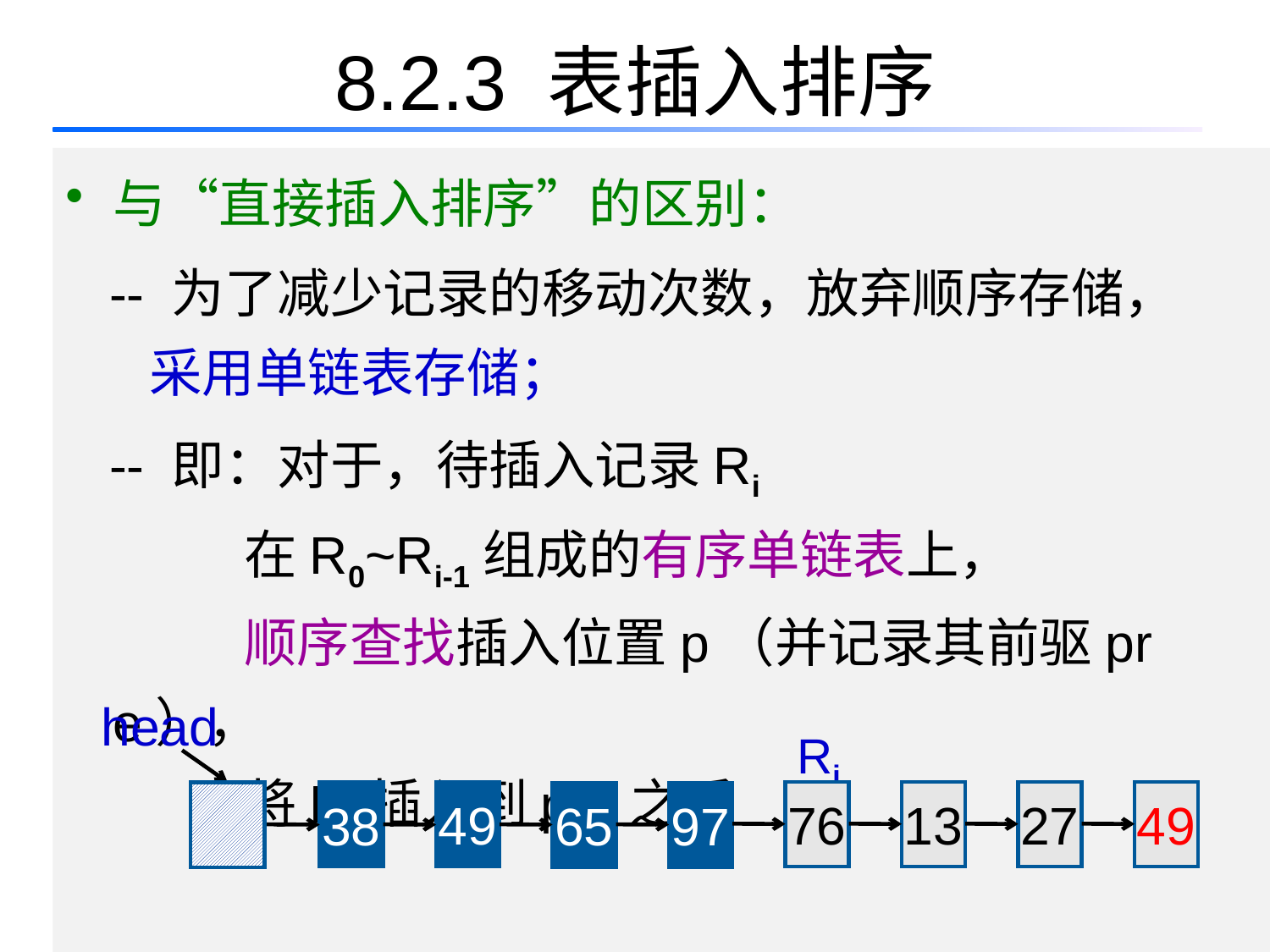

# 8.2.3 表插入排序

与“直接插入排序”的区别：
   -- 为了减少记录的移动次数，放弃顺序存储，
      采用单链表存储；
   -- 即：对于，待插入记录Ri
              在R0~Ri-1组成的有序单链表上，
              顺序查找插入位置p（并记录其前驱pre），
              将Ri插入到pre之后
head
Ri
38
49
76
13
27
49

65
97